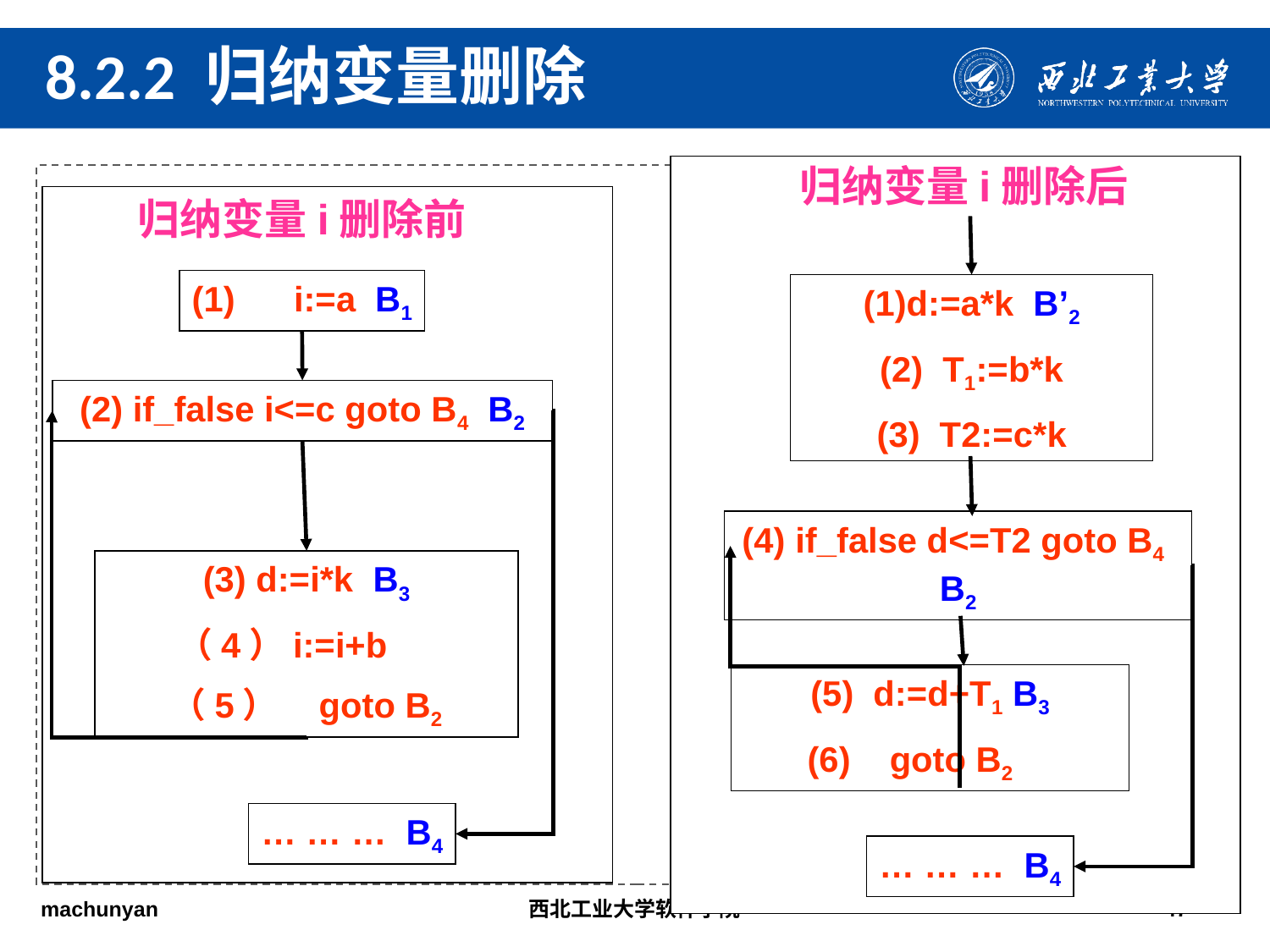

8.2.2 归纳变量删除
归纳变量i删除后

归纳变量i删除前
(1)      i:=a  B1
(1)d:=a*k  B’2
(2)  T1:=b*k
(3)  T2:=c*k
(2) if_false i<=c goto B4  B2
(4) if_false d<=T2 goto B4  B2
(3) d:=i*k  B3
（4）i:=i+b
（5）    goto B2
(5)  d:=d+T1 B3
(6)    goto B2
… … …  B4
… … …  B4